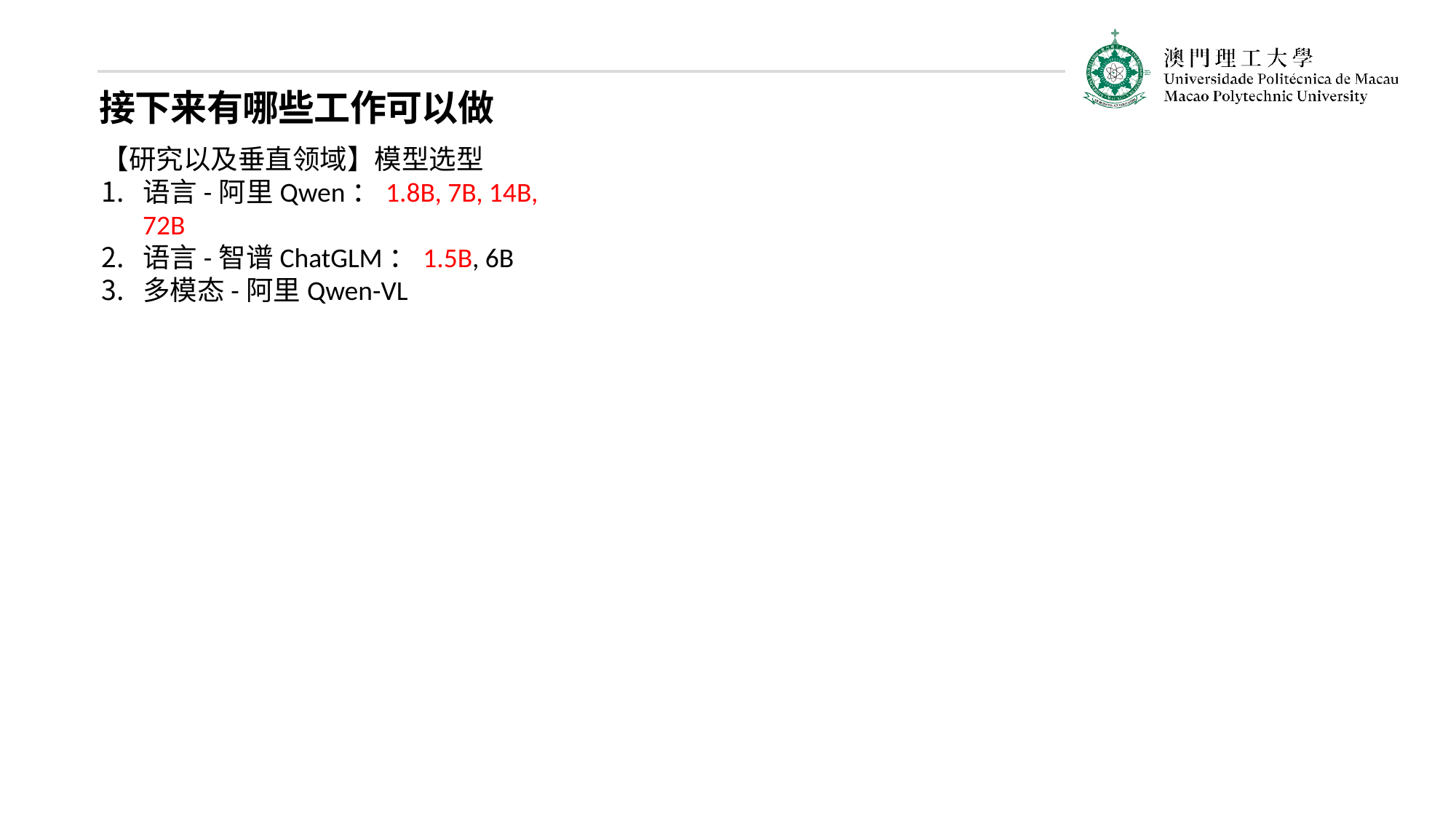

接下来有哪些工作可以做
【研究以及垂直领域】模型选型
语言-阿里Qwen：1.8B, 7B, 14B, 72B
语言-智谱ChatGLM：1.5B, 6B
多模态-阿里Qwen-VL